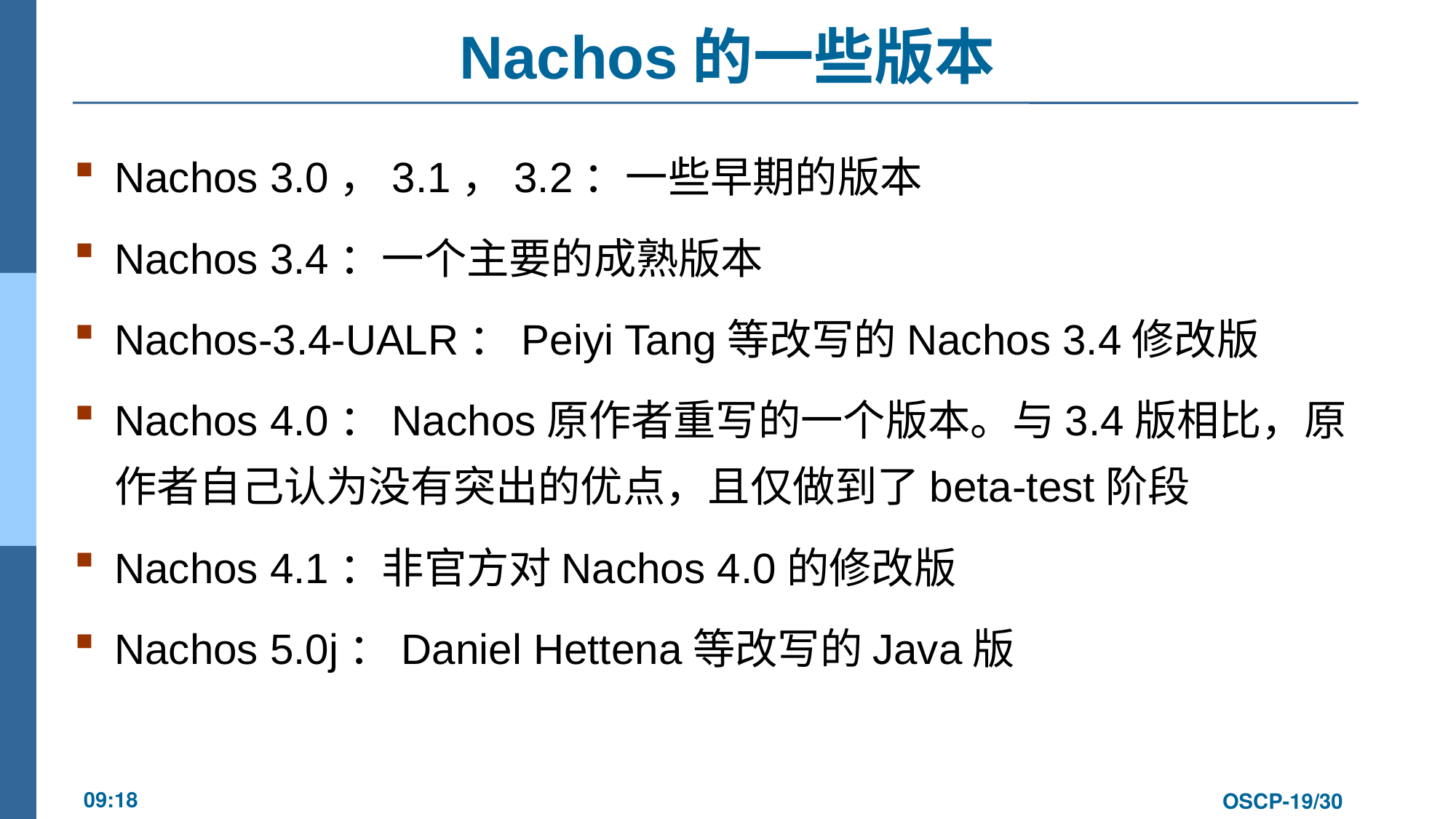

# Nachos的一些版本
Nachos 3.0，3.1，3.2：一些早期的版本
Nachos 3.4：一个主要的成熟版本
Nachos-3.4-UALR：Peiyi Tang等改写的Nachos 3.4修改版
Nachos 4.0：Nachos原作者重写的一个版本。与3.4版相比，原作者自己认为没有突出的优点，且仅做到了beta-test阶段
Nachos 4.1：非官方对Nachos 4.0的修改版
Nachos 5.0j：Daniel Hettena等改写的Java版